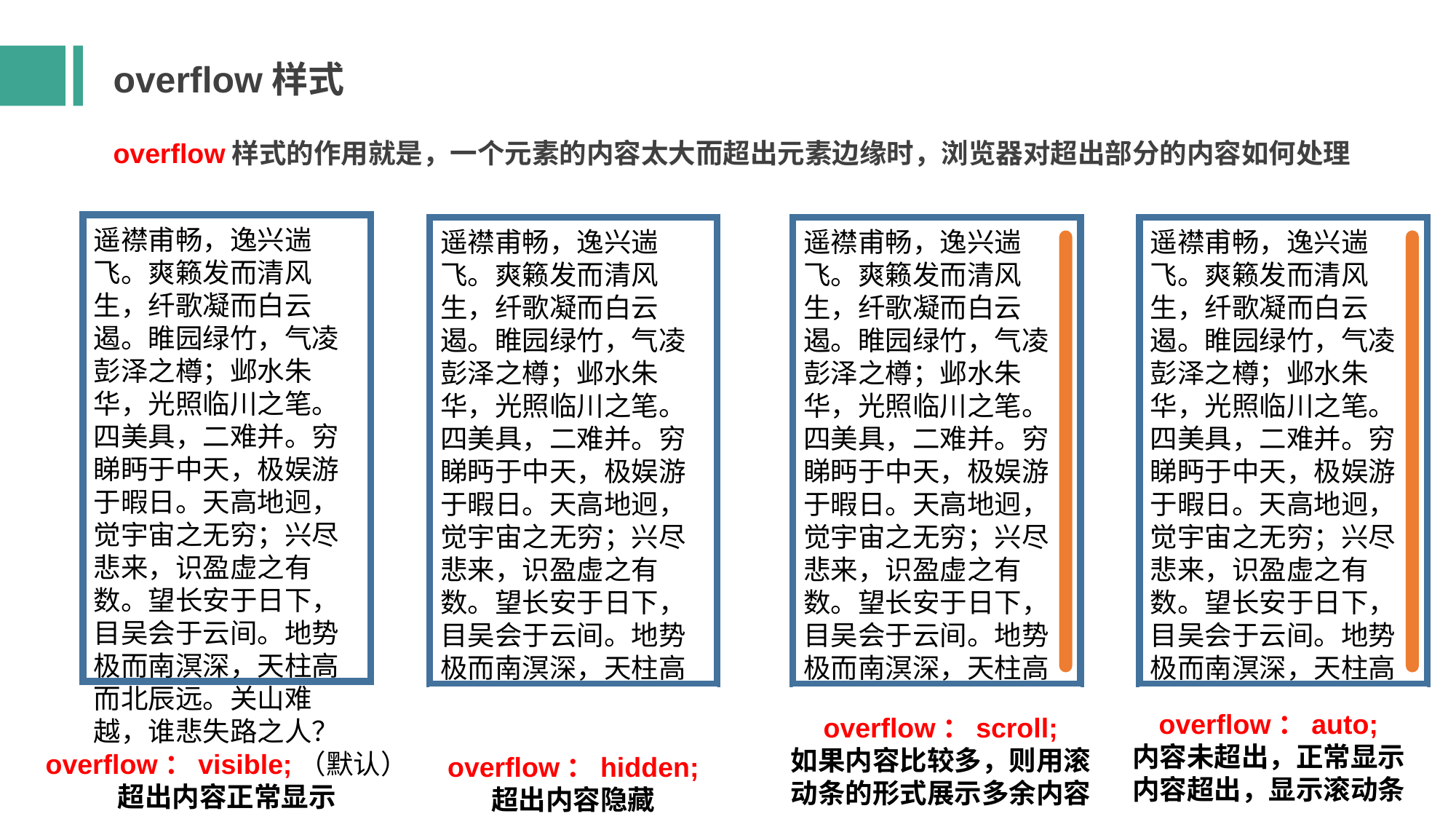

overflow样式
overflow样式的作用就是，一个元素的内容太大而超出元素边缘时，浏览器对超出部分的内容如何处理

遥襟甫畅，逸兴遄飞。爽籁发而清风生，纤歌凝而白云遏。睢园绿竹，气凌彭泽之樽；邺水朱华，光照临川之笔。四美具，二难并。穷睇眄于中天，极娱游于暇日。天高地迥，觉宇宙之无穷；兴尽悲来，识盈虚之有数。望长安于日下，目吴会于云间。地势极而南溟深，天柱高而北辰远。关山难越，谁悲失路之人？

遥襟甫畅，逸兴遄飞。爽籁发而清风生，纤歌凝而白云遏。睢园绿竹，气凌彭泽之樽；邺水朱华，光照临川之笔。四美具，二难并。穷睇眄于中天，极娱游于暇日。天高地迥，觉宇宙之无穷；兴尽悲来，识盈虚之有数。望长安于日下，目吴会于云间。地势极而南溟深，天柱高而北辰远。关山难越，谁悲失路之人？
遥襟甫畅，逸兴遄飞。爽籁发而清风生，纤歌凝而白云遏。睢园绿竹，气凌彭泽之樽；邺水朱华，光照临川之笔。四美具，二难并。穷睇眄于中天，极娱游于暇日。天高地迥，觉宇宙之无穷；兴尽悲来，识盈虚之有数。望长安于日下，目吴会于云间。地势极而南溟深，天柱高而北辰远。关山难越，谁悲失路之人？
遥襟甫畅，逸兴遄飞。爽籁发而清风生，纤歌凝而白云遏。睢园绿竹，气凌彭泽之樽；邺水朱华，光照临川之笔。四美具，二难并。穷睇眄于中天，极娱游于暇日。天高地迥，觉宇宙之无穷；兴尽悲来，识盈虚之有数。望长安于日下，目吴会于云间。地势极而南溟深，天柱高而北辰远。关山难越，谁悲失路之人？

overflow：auto;
内容未超出，正常显示
内容超出，显示滚动条
overflow：scroll;
如果内容比较多，则用滚动条的形式展示多余内容
overflow：visible;（默认）
超出内容正常显示
overflow：hidden;
超出内容隐藏